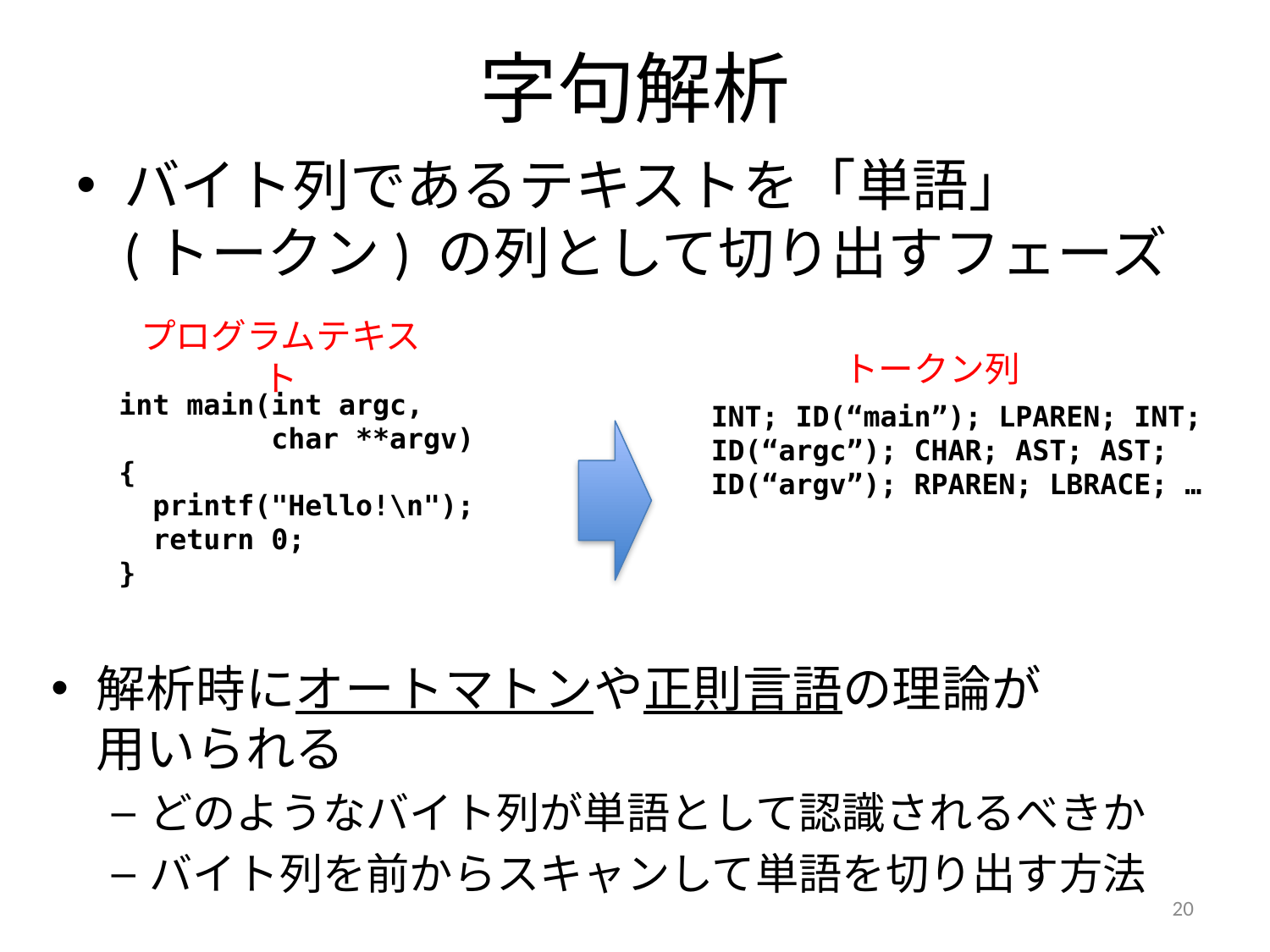

# 字句解析
バイト列であるテキストを「単語」 (トークン) の列として切り出すフェーズ
プログラムテキスト
トークン列
int main(int argc,
         char **argv)
{
  printf("Hello!\n");
  return 0;
}
INT; ID(“main”); LPAREN; INT; ID(“argc”); CHAR; AST; AST; ID(“argv”); RPAREN; LBRACE; …

解析時にオートマトンや正則言語の理論が
用いられる
どのようなバイト列が単語として認識されるべきか
バイト列を前からスキャンして単語を切り出す方法
20